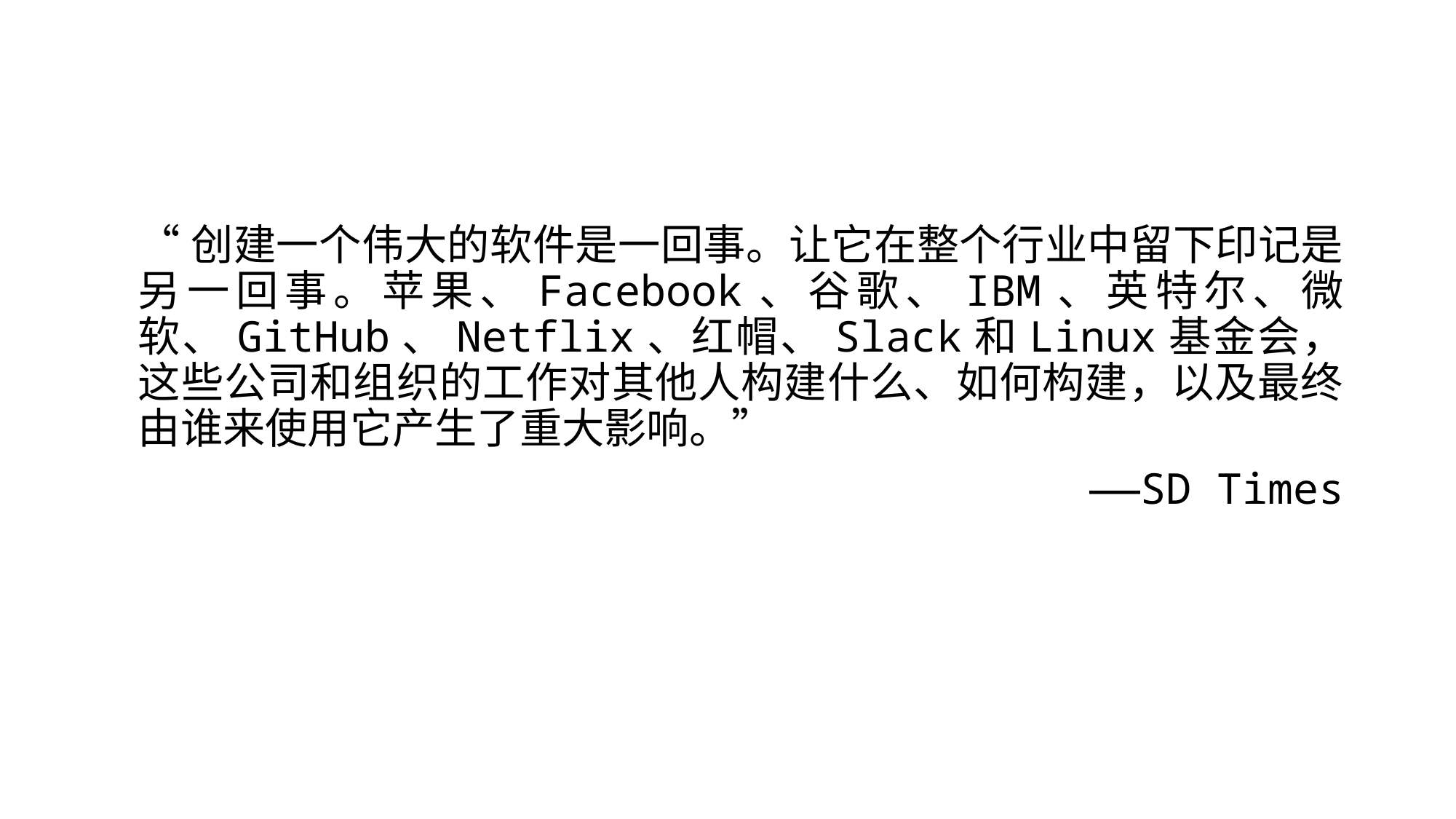

“创建一个伟大的软件是一回事。让它在整个行业中留下印记是另一回事。苹果、Facebook、谷歌、IBM、英特尔、微软、GitHub、Netflix、红帽、Slack和Linux基金会，这些公司和组织的工作对其他人构建什么、如何构建，以及最终由谁来使用它产生了重大影响。”
——SD Times